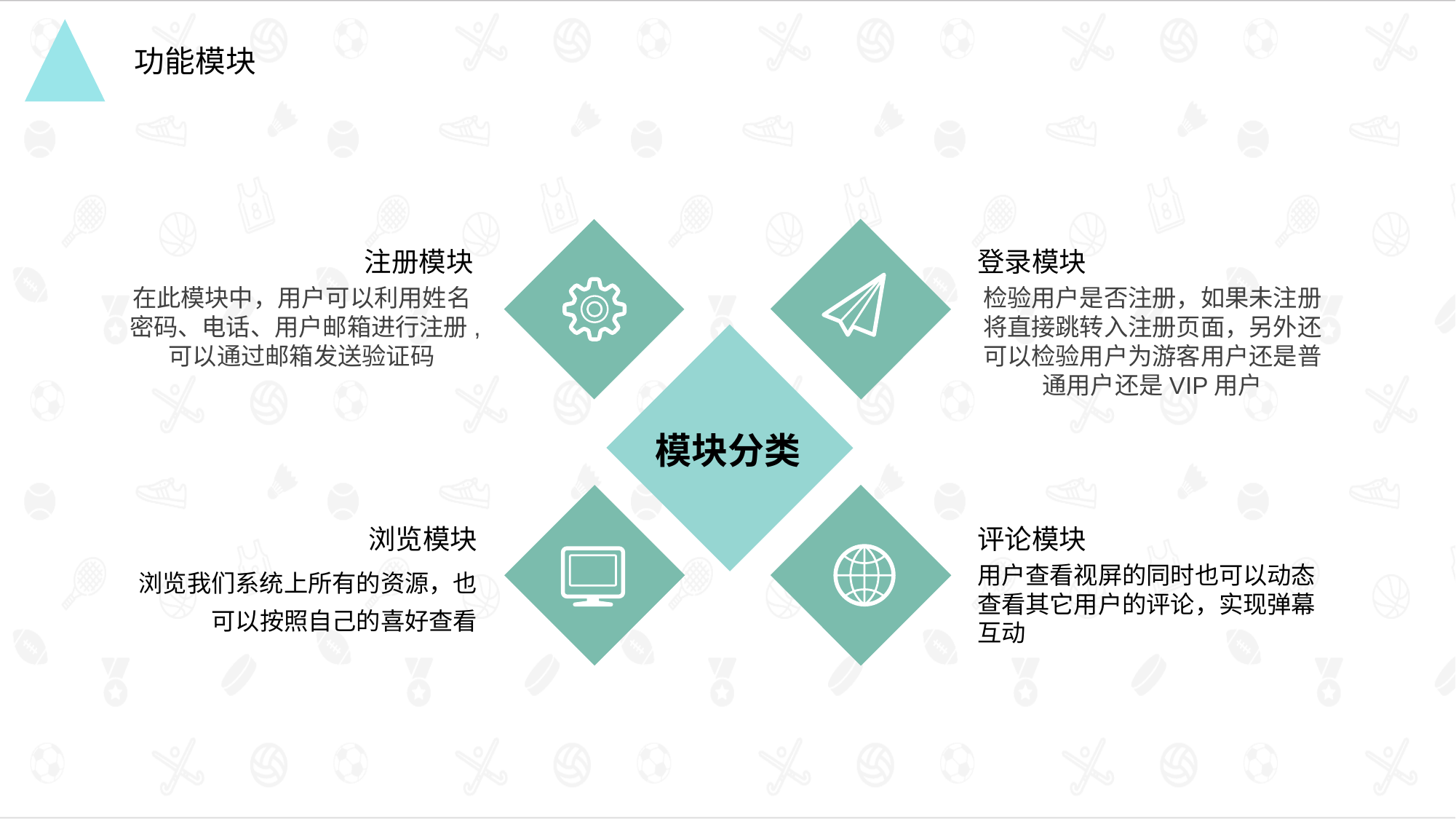

功能模块
登录模块

检验用户是否注册，如果未注册将直接跳转入注册页面，另外还可以检验用户为游客用户还是普通用户还是VIP用户
注册模块

在此模块中，用户可以利用姓名密码、电话、用户邮箱进行注册,可以通过邮箱发送验证码

模块分类

评论模块

用户查看视屏的同时也可以动态查看其它用户的评论，实现弹幕互动

浏览模块

浏览我们系统上所有的资源，也可以按照自己的喜好查看